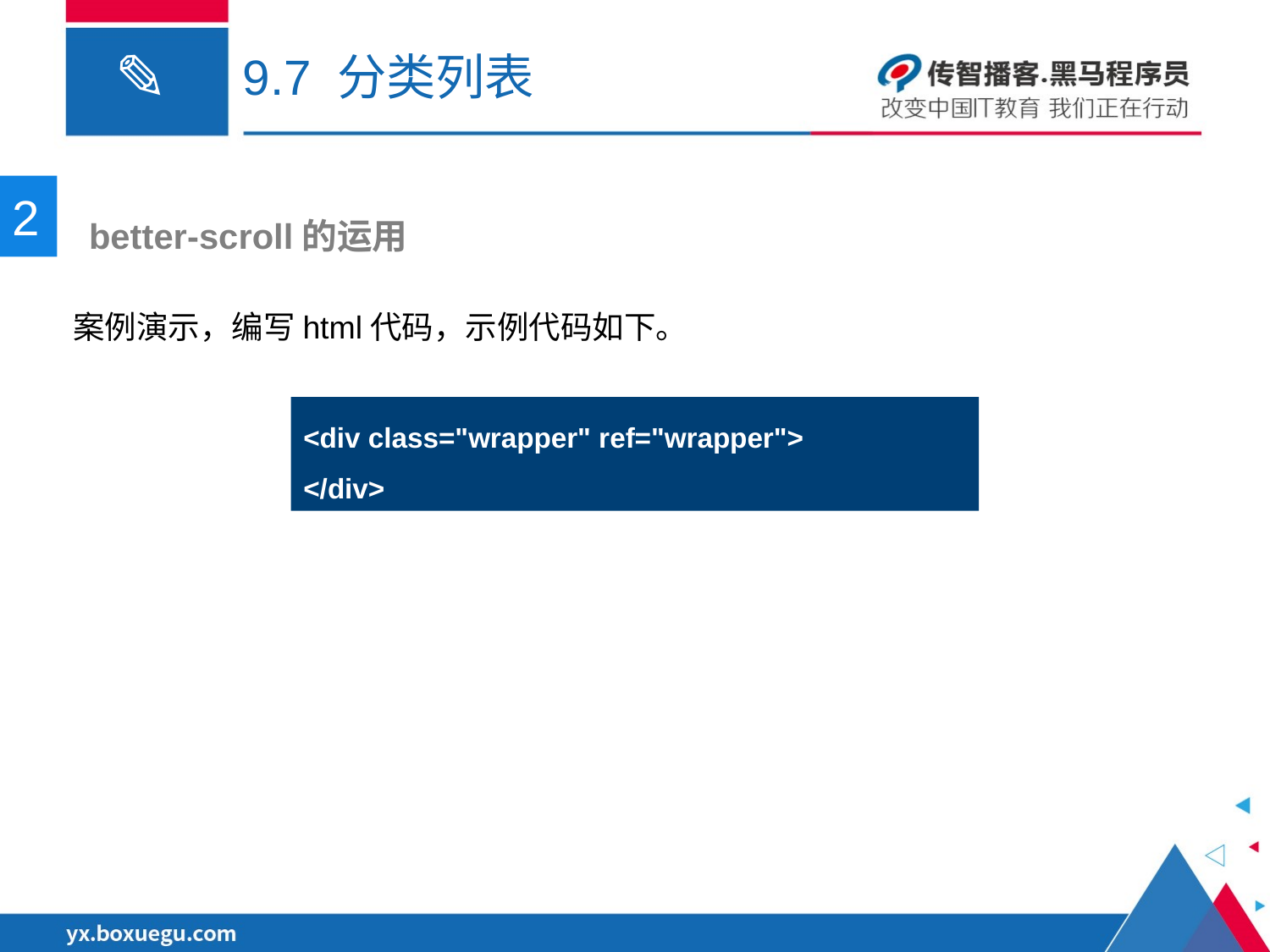

# 9.7 分类列表

2
  better-scroll的运用
案例演示，编写html代码，示例代码如下。
<div class="wrapper" ref="wrapper">
</div>